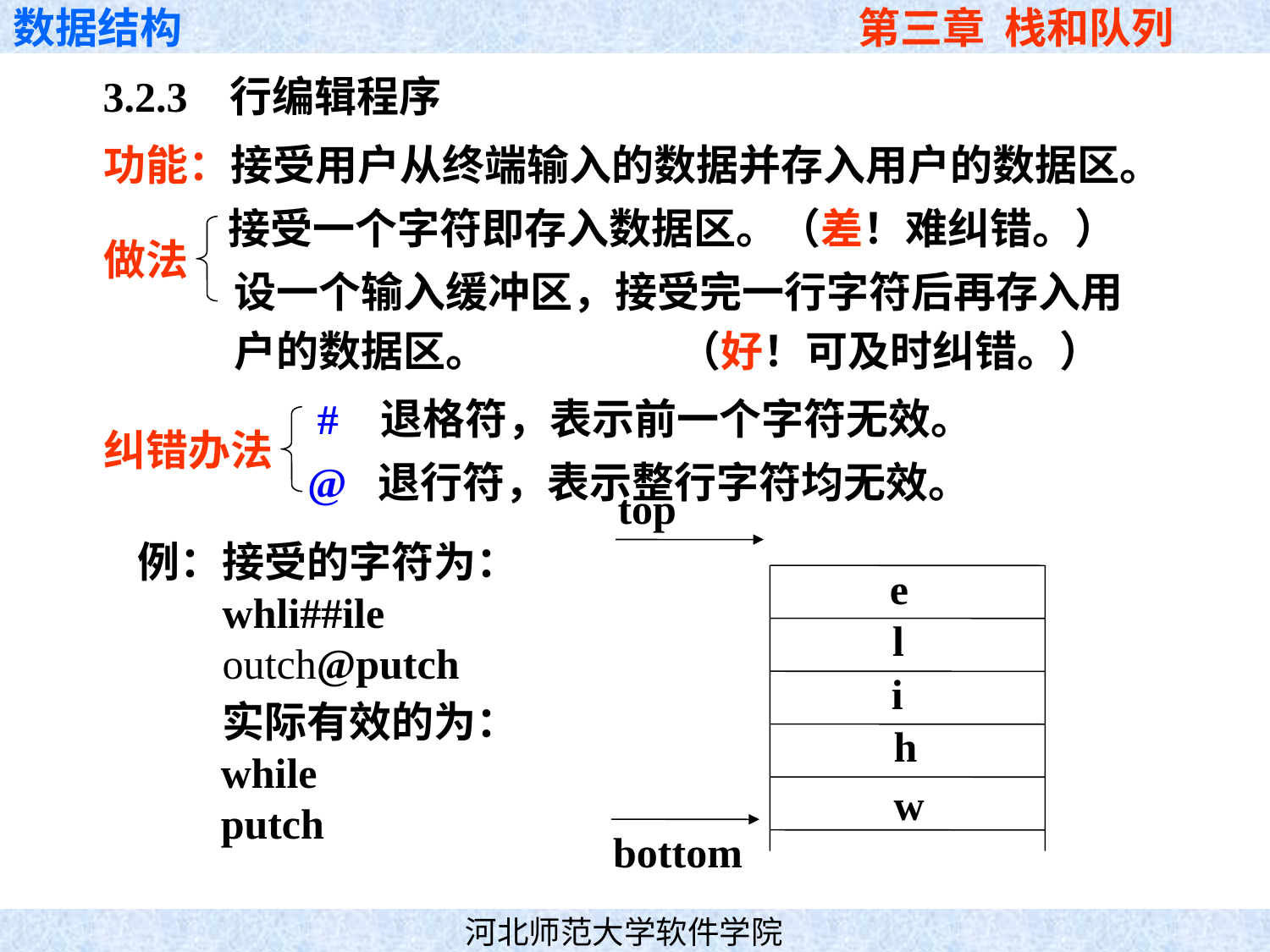

3.2.3   行编辑程序
功能：接受用户从终端输入的数据并存入用户的数据区。
接受一个字符即存入数据区。（差！难纠错。）

做法
设一个输入缓冲区，接受完一行字符后再存入用
户的数据区。                    （好！可及时纠错。）
 #   退格符，表示前一个字符无效。

纠错办法
@  退行符，表示整行字符均无效。
top

top

top

例：接受的字符为：
        whli##ile
        outch@putch

e

top

top

top

l
i

top

top

i
l

top

        实际有效的为：
        while
        putch

h
top

w
bottom